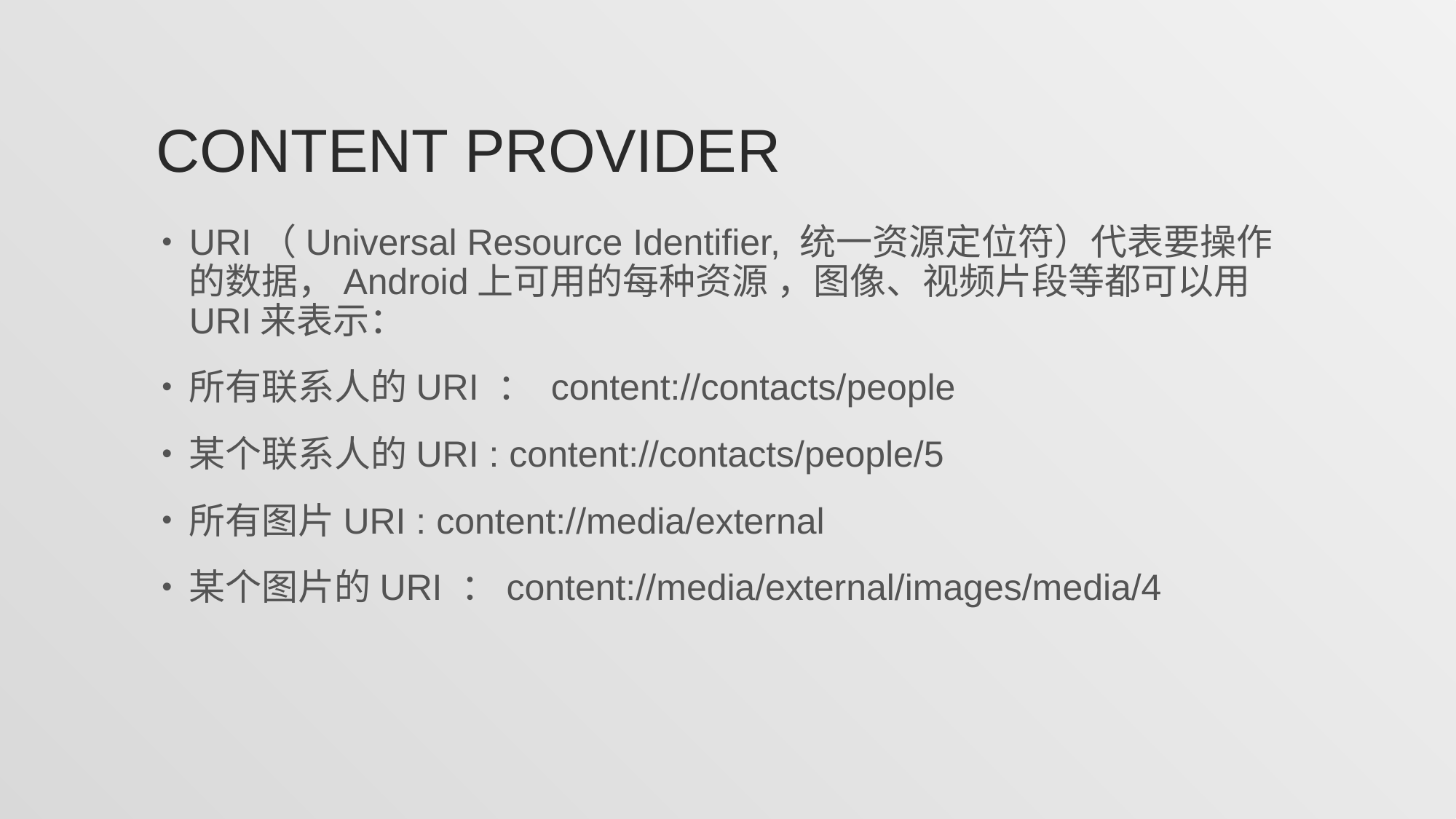

# Content provider
URI（Universal Resource Identifier, 统一资源定位符）代表要操作的数据，Android上可用的每种资源 ，图像、视频片段等都可以用URI来表示：
所有联系人的URI ： content://contacts/people
某个联系人的URI : content://contacts/people/5
所有图片URI : content://media/external
某个图片的URI ：content://media/external/images/media/4